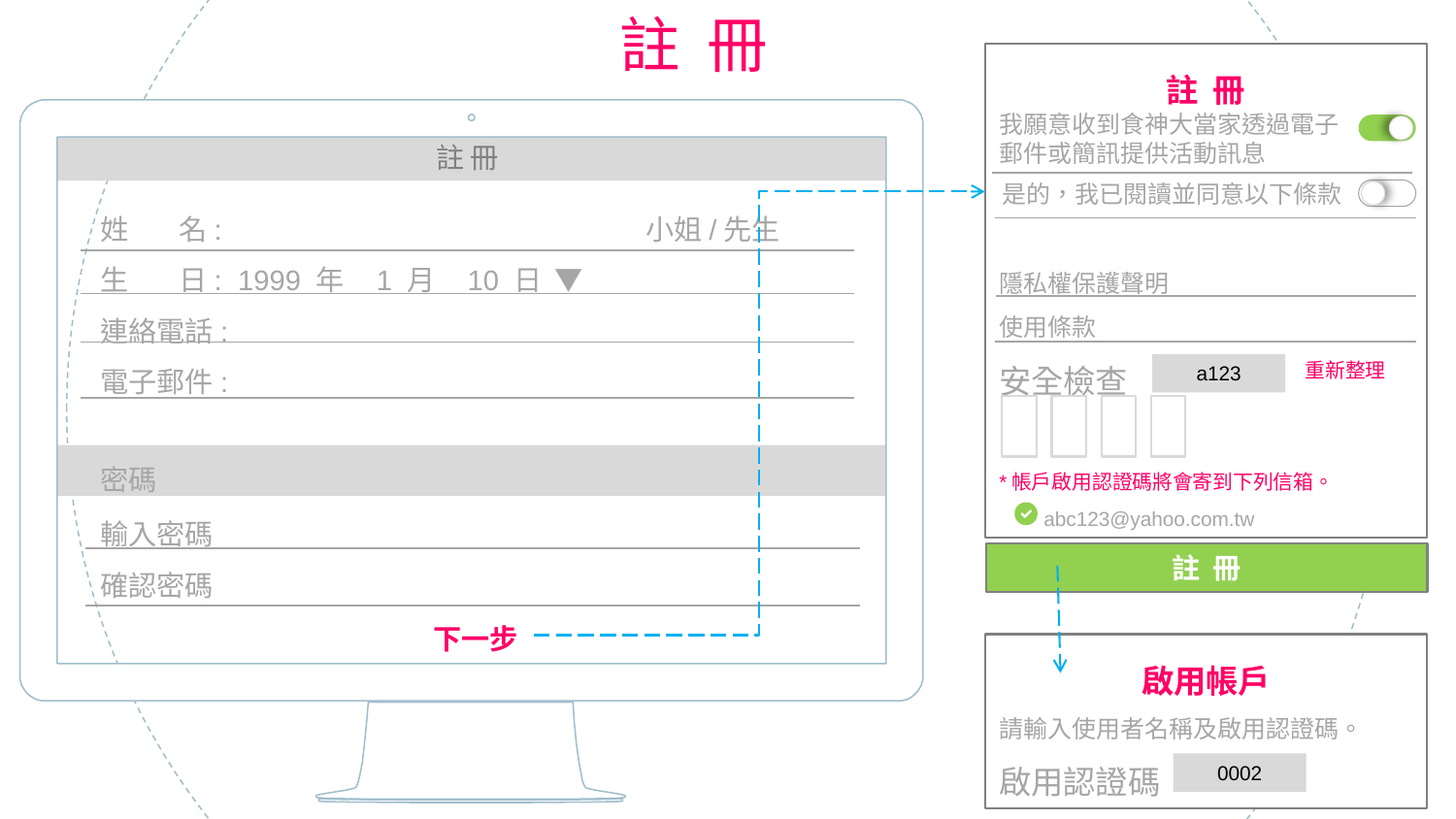

註  冊
隱私權保護聲明
使用條款

安全檢查
註  冊
我願意收到食神大當家透過電子
郵件或簡訊提供活動訊息

隱私權保護聲明
使用條款
安全檢查

*帳戶啟用認證碼將會寄到下列信箱。
        abc123@yahoo.com.tw
重新整理
a123

註  冊

註 冊
是的，我已閱讀並同意以下條款

姓        名:                                                    小姐/先生
生        日:  1999 年    1 月    10 日  ▼
連絡電話:
電子郵件:

輸入密碼
確認密碼

    密碼

下一步
啟用帳戶
請輸入使用者名稱及啟用認證碼。
啟用認證碼
0002